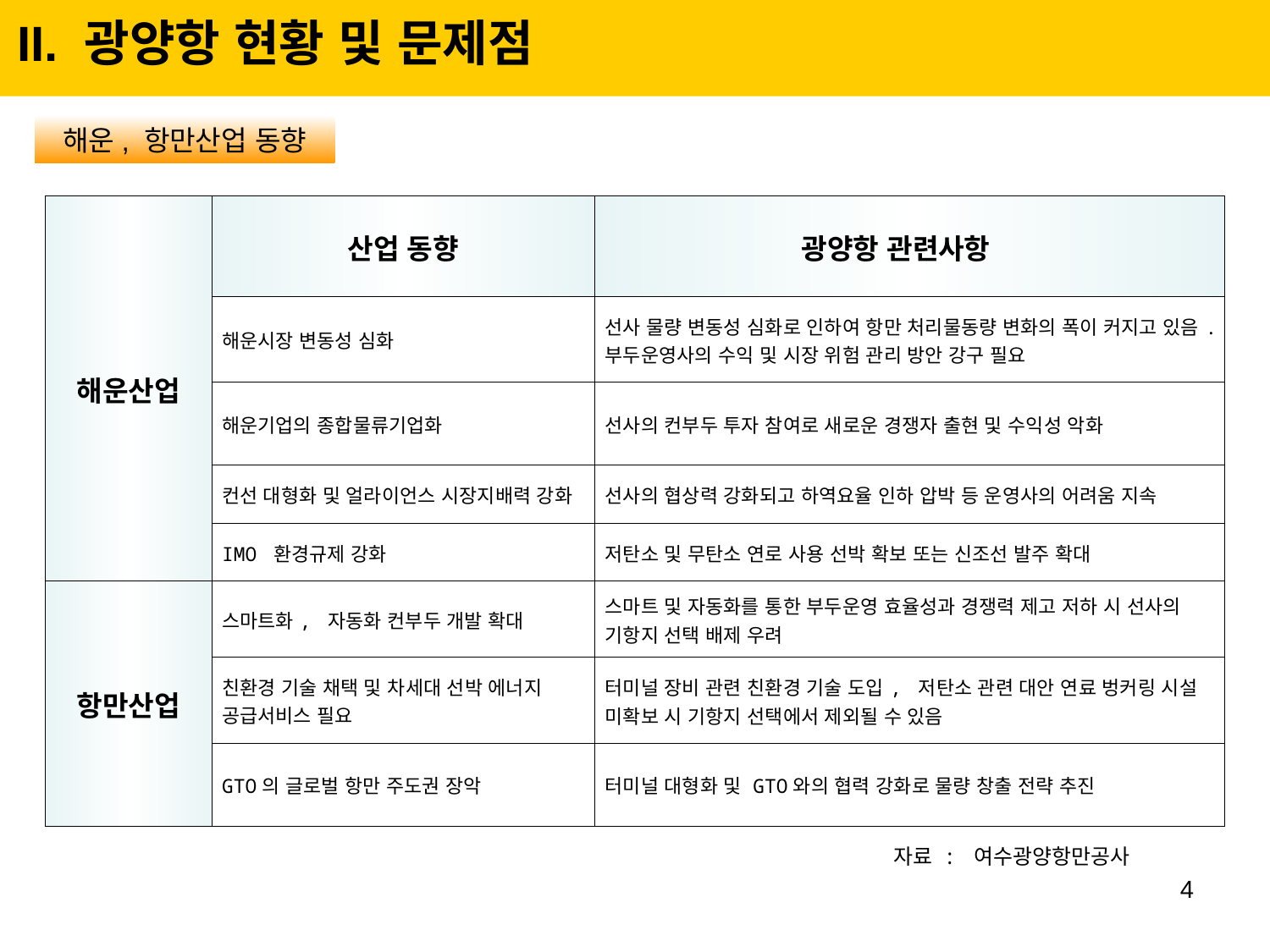

II. 광양항 현황 및 문제점
해운, 항만산업 동향
| 해운산업 | 산업 동향 | 광양항 관련사항 |
| --- | --- | --- |
|  | 해운시장 변동성 심화 | 선사 물량 변동성 심화로 인하여 항만 처리물동량 변화의 폭이 커지고 있음. 부두운영사의 수익 및 시장 위험 관리 방안 강구 필요 |
|  | 해운기업의 종합물류기업화 | 선사의 컨부두 투자 참여로 새로운 경쟁자 출현 및 수익성 악화 |
|  | 컨선 대형화 및 얼라이언스 시장지배력 강화 | 선사의 협상력 강화되고 하역요율 인하 압박 등 운영사의 어려움 지속 |
|  | IMO 환경규제 강화 | 저탄소 및 무탄소 연로 사용 선박 확보 또는 신조선 발주 확대 |
| 항만산업 | 스마트화, 자동화 컨부두 개발 확대 | 스마트 및 자동화를 통한 부두운영 효율성과 경쟁력 제고 저하 시 선사의 기항지 선택 배제 우려 |
|  | 친환경 기술 채택 및 차세대 선박 에너지 공급서비스 필요 | 터미널 장비 관련 친환경 기술 도입, 저탄소 관련 대안 연료 벙커링 시설 미확보 시 기항지 선택에서 제외될 수 있음 |
|  | GTO의 글로벌 항만 주도권 장악 | 터미널 대형화 및 GTO와의 협력 강화로 물량 창출 전략 추진 |
 자료 : 여수광양항만공사
4